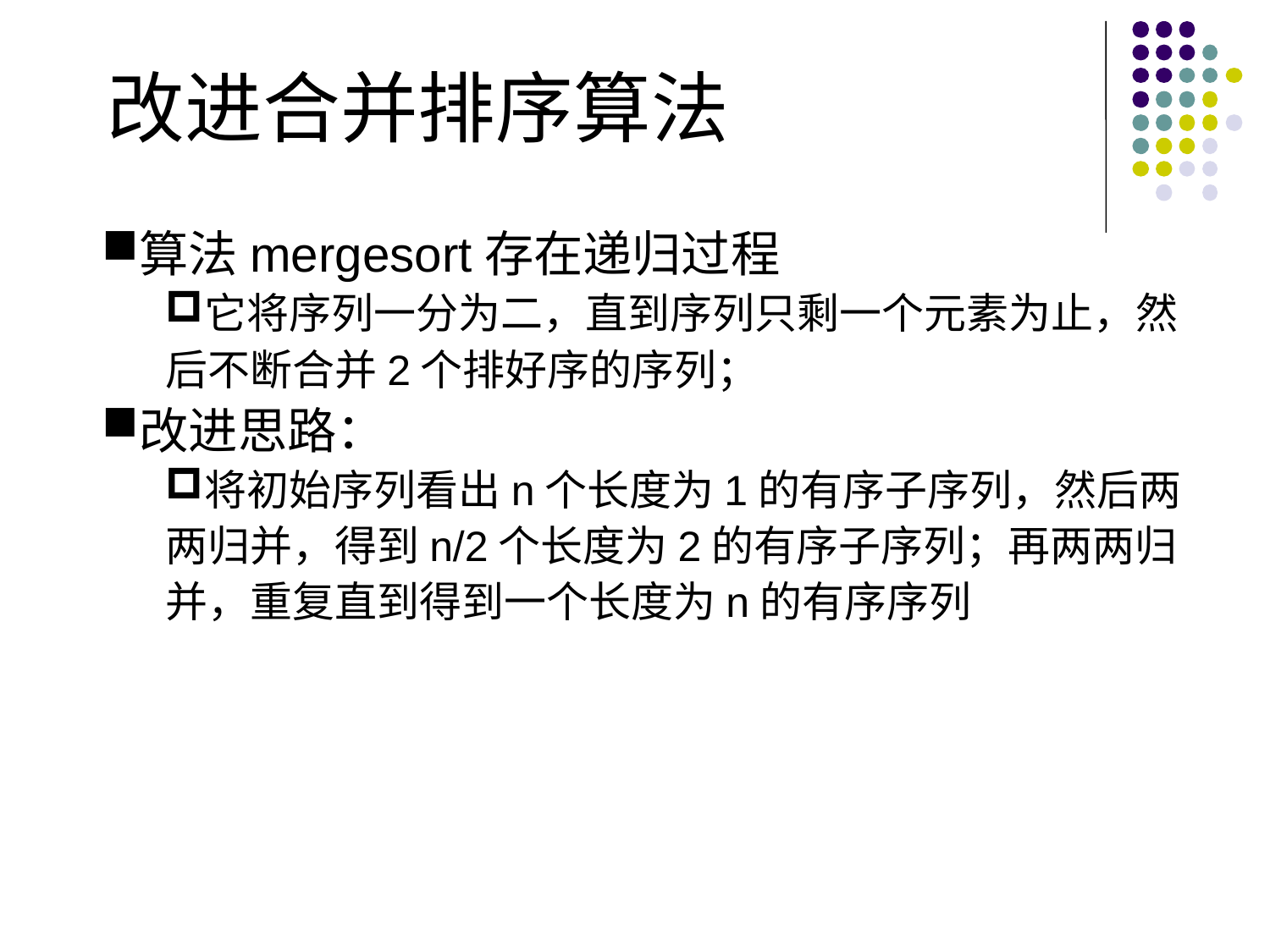

改进合并排序算法
算法mergesort存在递归过程
它将序列一分为二，直到序列只剩一个元素为止，然后不断合并2个排好序的序列；
改进思路：
将初始序列看出n个长度为1的有序子序列，然后两两归并，得到n/2个长度为2的有序子序列；再两两归并，重复直到得到一个长度为n的有序序列